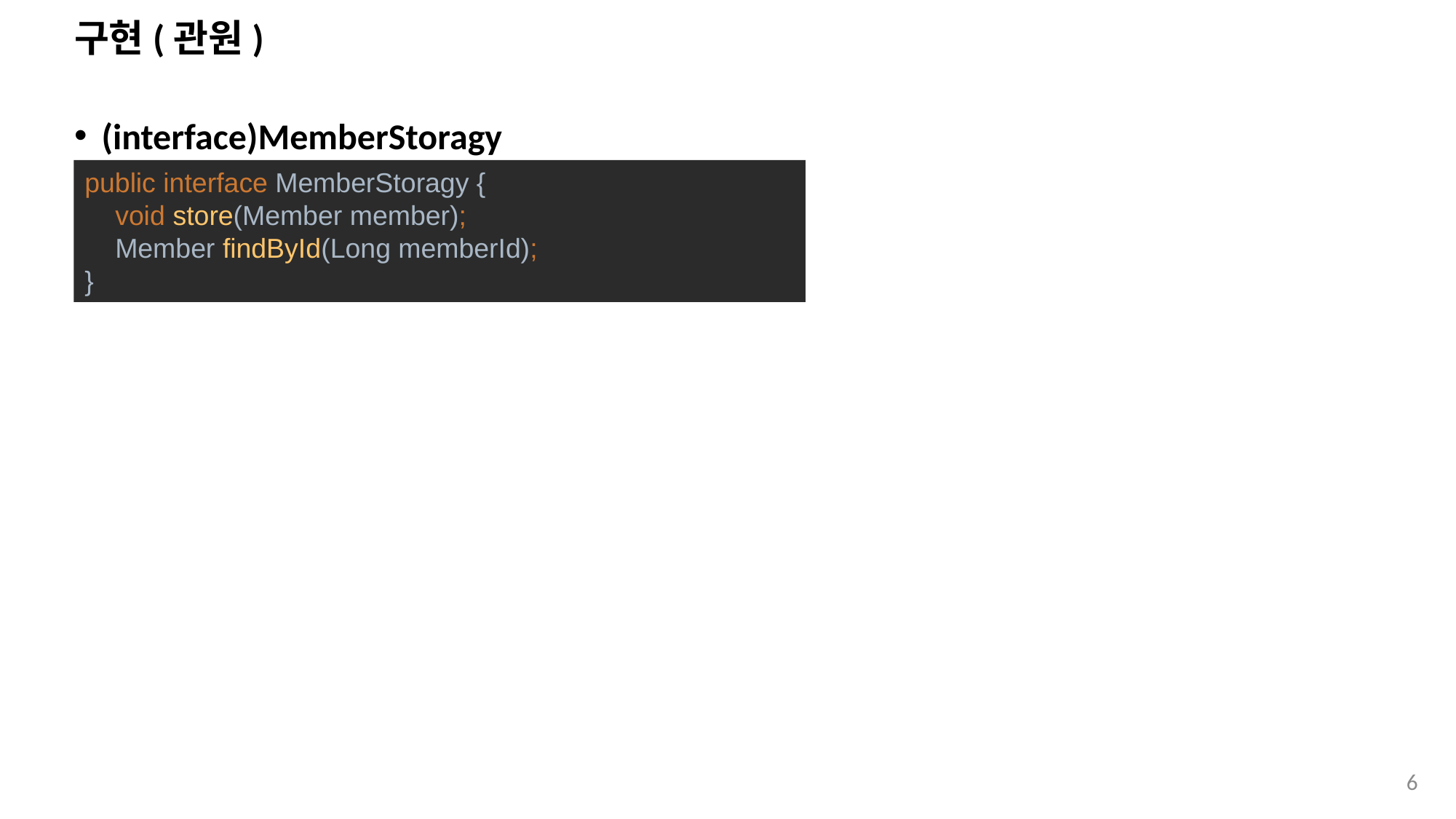

# 구현(관원)
(interface)MemberStoragy
public interface MemberStoragy {
    void store(Member member);
    Member findById(Long memberId);
}
6